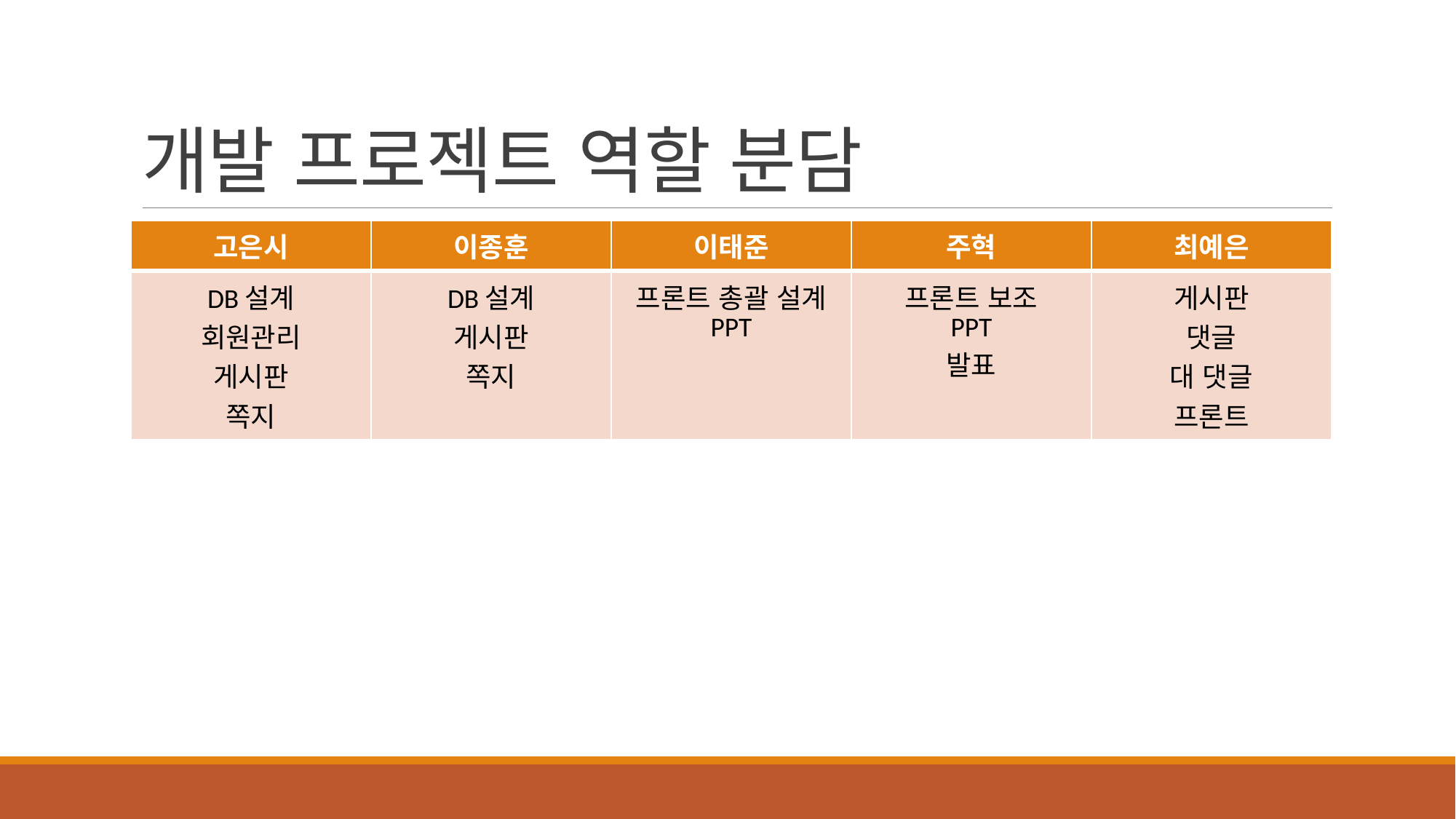

# 개발 프로젝트 역할 분담
| 고은시 | 이종훈 | 이태준 | 주혁 | 최예은 |
| --- | --- | --- | --- | --- |
| DB설계 회원관리 게시판 쪽지 | DB설계 게시판 쪽지 | 프론트 총괄 설계 PPT | 프론트 보조 PPT 발표 | 게시판 댓글 대 댓글 프론트 |